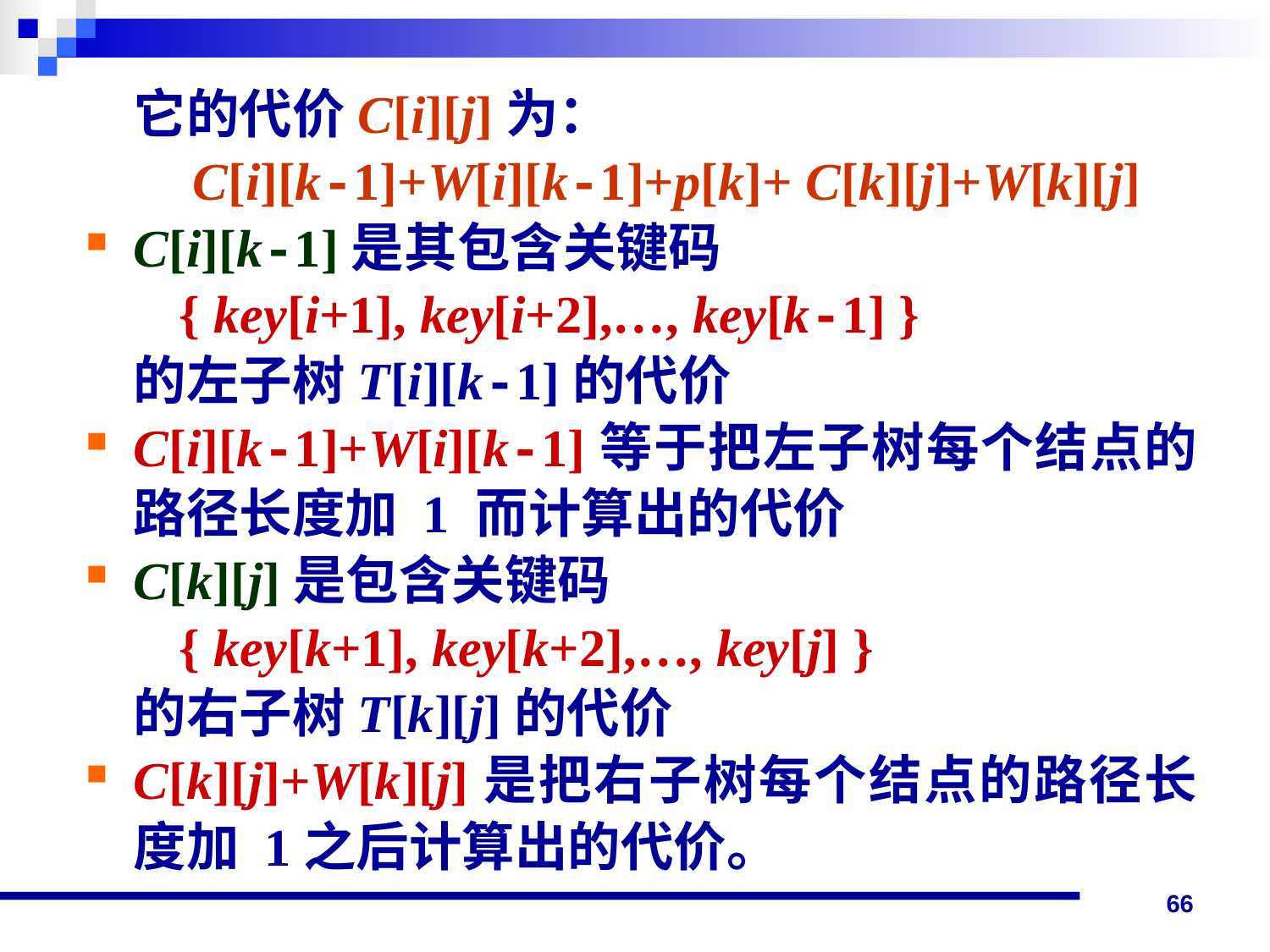

它的代价C[i][j]为：
        C[i][k-1]+W[i][k-1]+p[k]+ C[k][j]+W[k][j]
C[i][k-1]是其包含关键码
       { key[i+1], key[i+2],…, key[k-1] }
   	的左子树T[i][k-1]的代价
C[i][k-1]+W[i][k-1]等于把左子树每个结点的路径长度加 1 而计算出的代价
C[k][j]是包含关键码
       { key[k+1], key[k+2],…, key[j] }
   	的右子树T[k][j]的代价
C[k][j]+W[k][j]是把右子树每个结点的路径长度加 1之后计算出的代价。
66